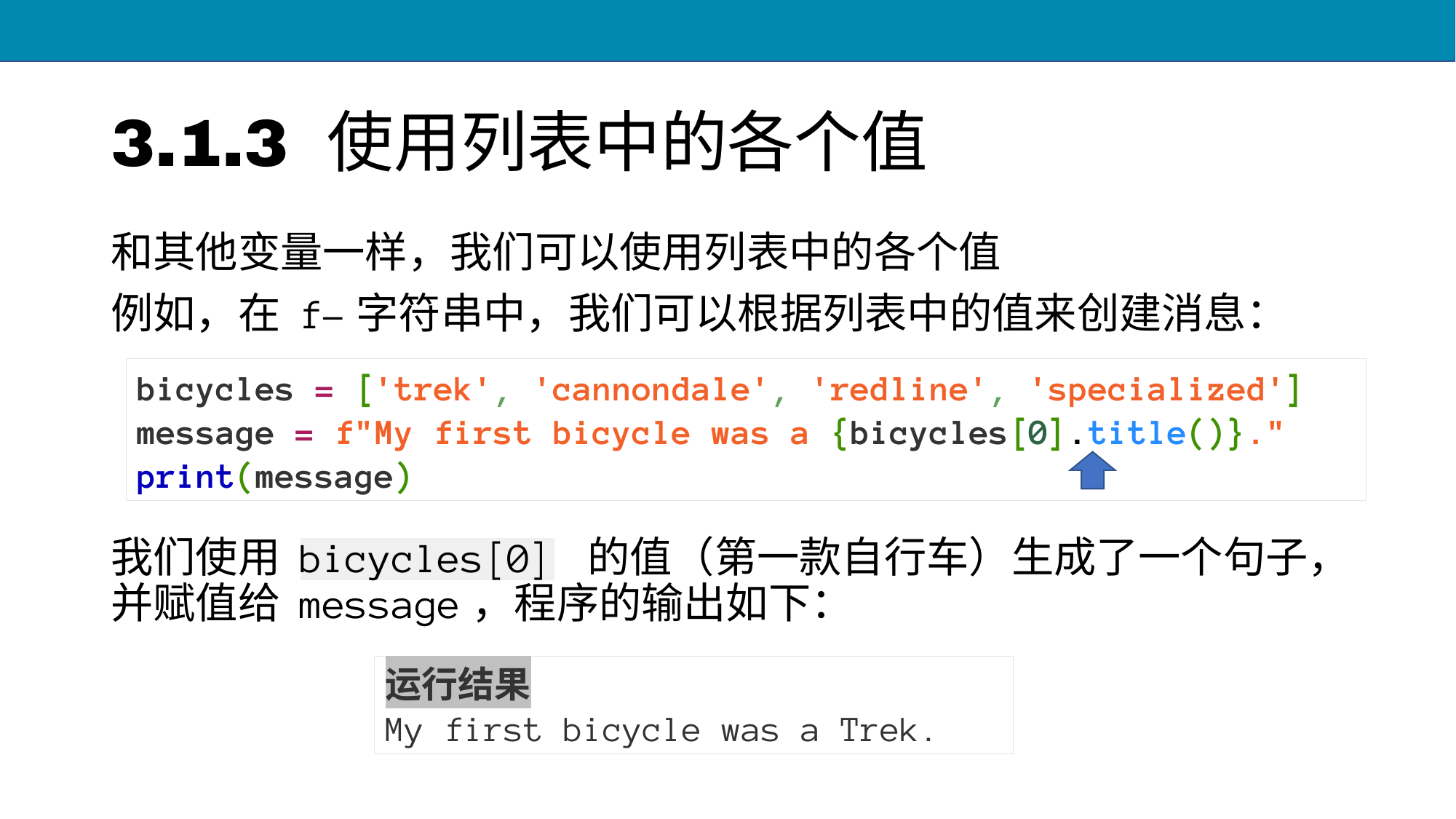

# 3.1.3 使用列表中的各个值
和其他变量一样，我们可以使用列表中的各个值
例如，在 f-字符串中，我们可以根据列表中的值来创建消息：

我们使用 bicycles[0] 的值（第一款自行车）生成了一个句子，并赋值给 message，程序的输出如下：
bicycles = ['trek', 'cannondale', 'redline', 'specialized']
message = f"My first bicycle was a {bicycles[0].title()}."
print(message)

运行结果
My first bicycle was a Trek.